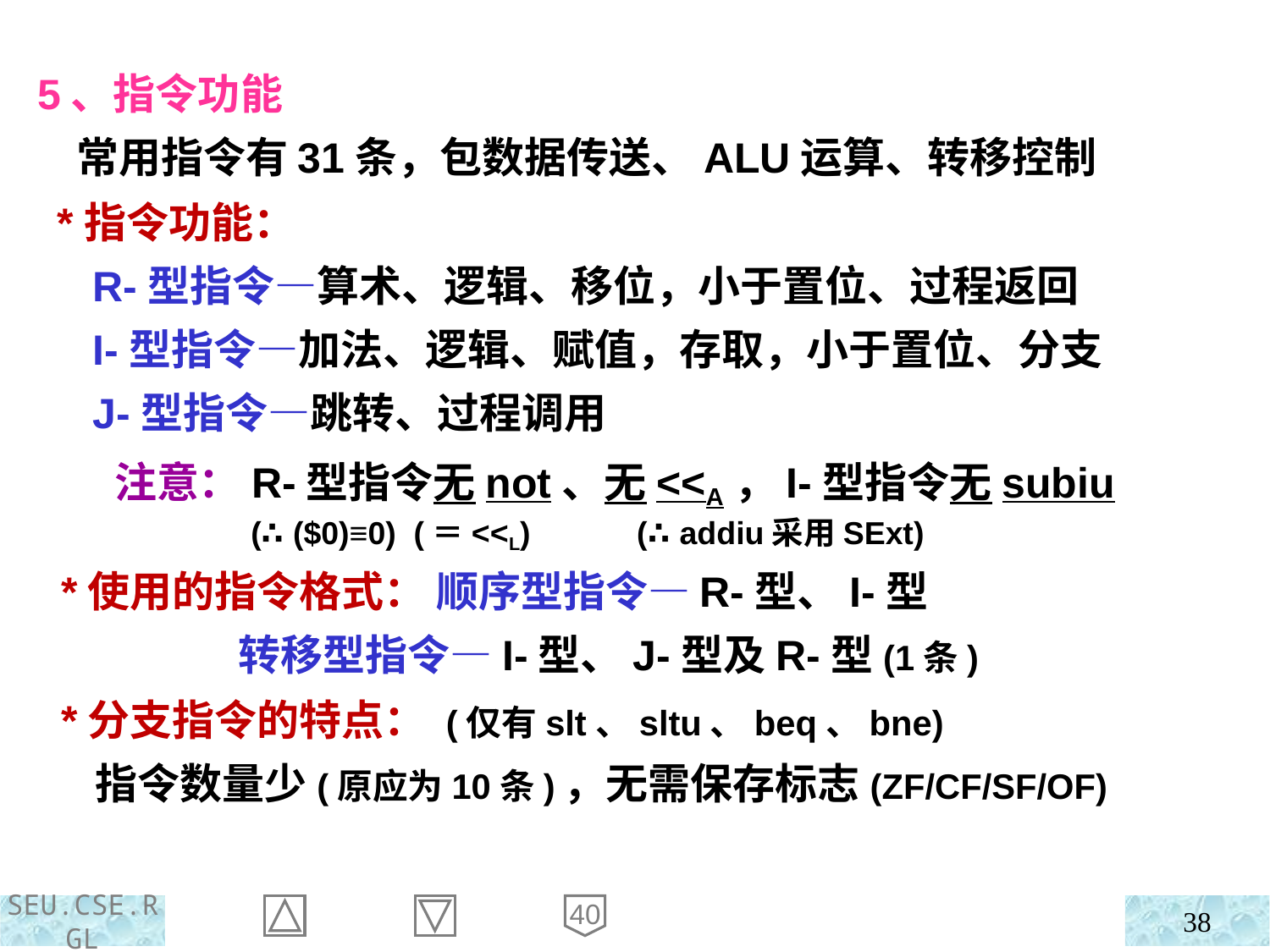

5、指令功能
   常用指令有31条，包数据传送、ALU运算、转移控制
  *指令功能：
     R-型指令—算术、逻辑、移位，小于置位、过程返回
     I-型指令—加法、逻辑、赋值，存取，小于置位、分支
     J-型指令—跳转、过程调用
       注意：R-型指令无not、无<<A，I-型指令无subiu
                        (∴($0)≡0)  (＝<<L)            (∴addiu采用SExt)
  *使用的指令格式： 顺序型指令—R-型、I-型
                    转移型指令—I-型、J-型及R-型(1条)
  *分支指令的特点： (仅有slt、sltu、beq、bne)
     指令数量少(原应为10条)，无需保存标志(ZF/CF/SF/OF)
40

38